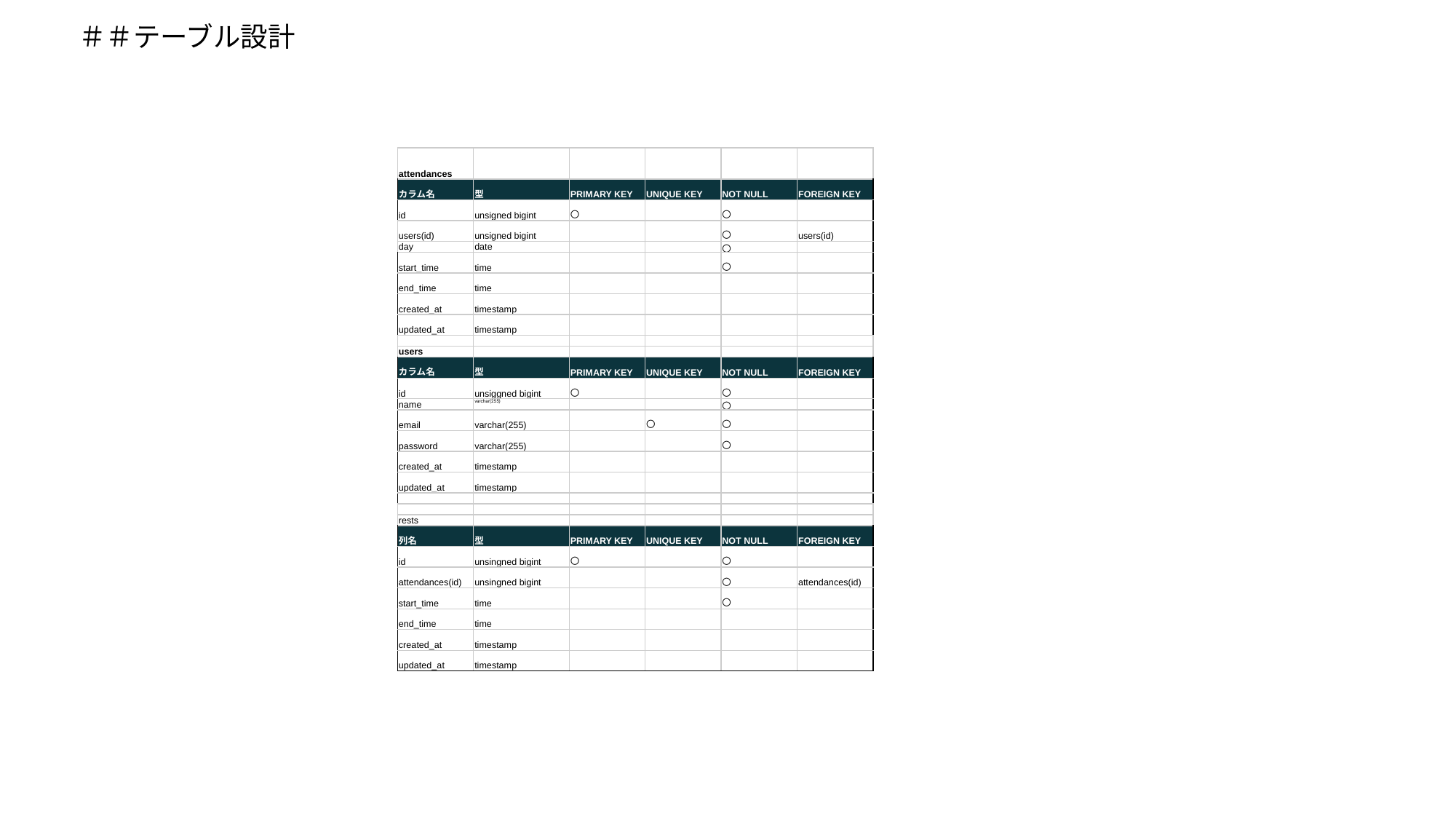

＃＃テーブル設計
| attendances |  |  |  |  |  |
| --- | --- | --- | --- | --- | --- |
| カラム名 | 型 | PRIMARY KEY | UNIQUE KEY | NOT NULL | FOREIGN KEY |
| id | unsigned bigint | 〇 |  | 〇 |  |
| users(id) | unsigned bigint |  |  | 〇 | users(id) |
| day | date |  |  | 〇 |  |
| start\_time | time |  |  | 〇 |  |
| end\_time | time |  |  |  |  |
| created\_at | timestamp |  |  |  |  |
| updated\_at | timestamp |  |  |  |  |
|  |  |  |  |  |  |
| users |  |  |  |  |  |
| カラム名 | 型 | PRIMARY KEY | UNIQUE KEY | NOT NULL | FOREIGN KEY |
| id | unsiggned bigint | 〇 |  | 〇 |  |
| name | varchar(255) |  |  | 〇 |  |
| email | varchar(255) |  | 〇 | 〇 |  |
| password | varchar(255) |  |  | 〇 |  |
| created\_at | timestamp |  |  |  |  |
| updated\_at | timestamp |  |  |  |  |
|  |  |  |  |  |  |
|  |  |  |  |  |  |
| rests |  |  |  |  |  |
| 列名 | 型 | PRIMARY KEY | UNIQUE KEY | NOT NULL | FOREIGN KEY |
| id | unsingned bigint | 〇 |  | 〇 |  |
| attendances(id) | unsingned bigint |  |  | 〇 | attendances(id) |
| start\_time | time |  |  | 〇 |  |
| end\_time | time |  |  |  |  |
| created\_at | timestamp |  |  |  |  |
| updated\_at | timestamp |  |  |  |  |